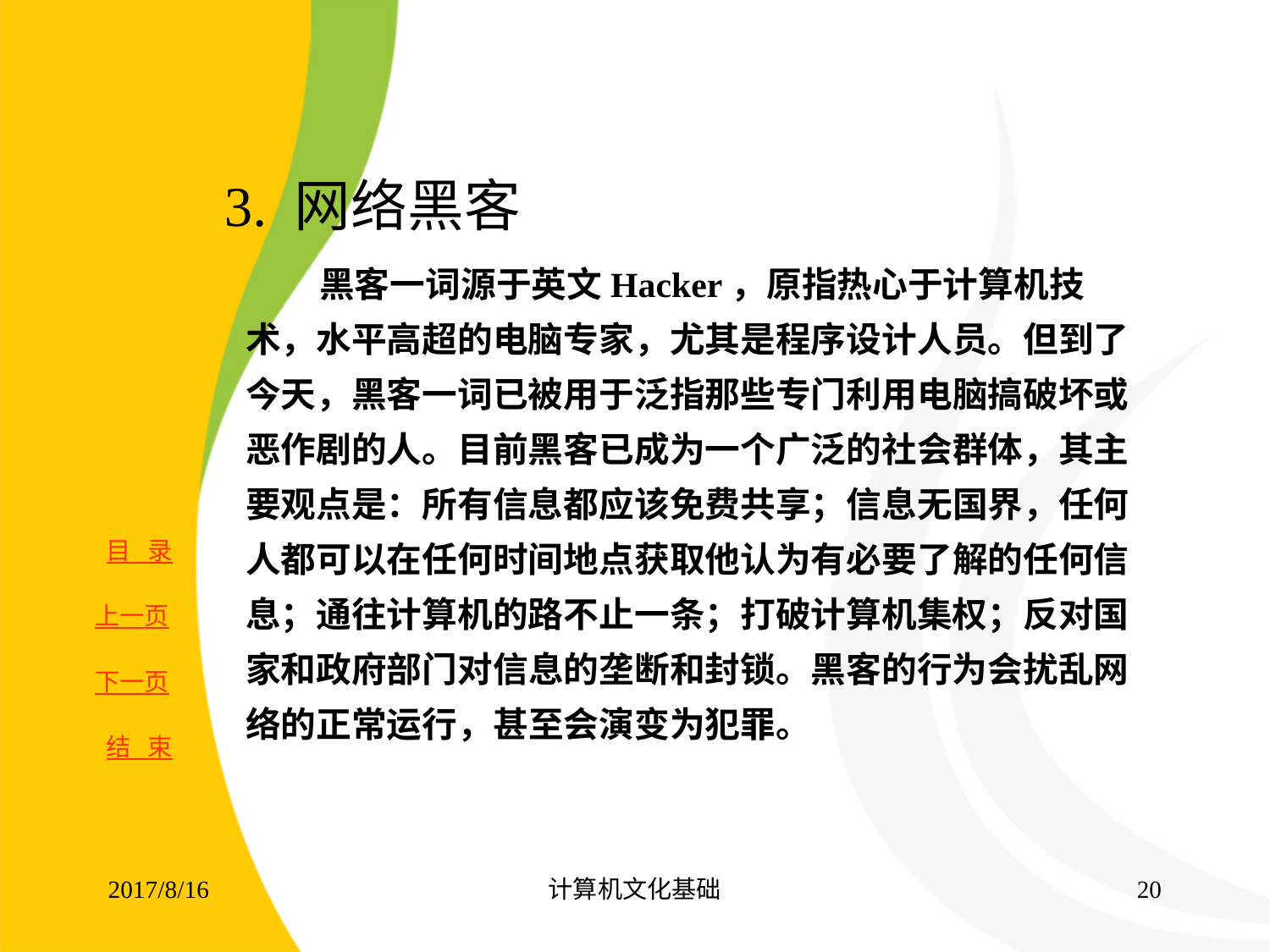

# 3. 网络黑客
黑客一词源于英文Hacker，原指热心于计算机技术，水平高超的电脑专家，尤其是程序设计人员。但到了今天，黑客一词已被用于泛指那些专门利用电脑搞破坏或恶作剧的人。目前黑客已成为一个广泛的社会群体，其主要观点是：所有信息都应该免费共享；信息无国界，任何人都可以在任何时间地点获取他认为有必要了解的任何信息；通往计算机的路不止一条；打破计算机集权；反对国家和政府部门对信息的垄断和封锁。黑客的行为会扰乱网络的正常运行，甚至会演变为犯罪。
2017/8/16
计算机文化基础
20